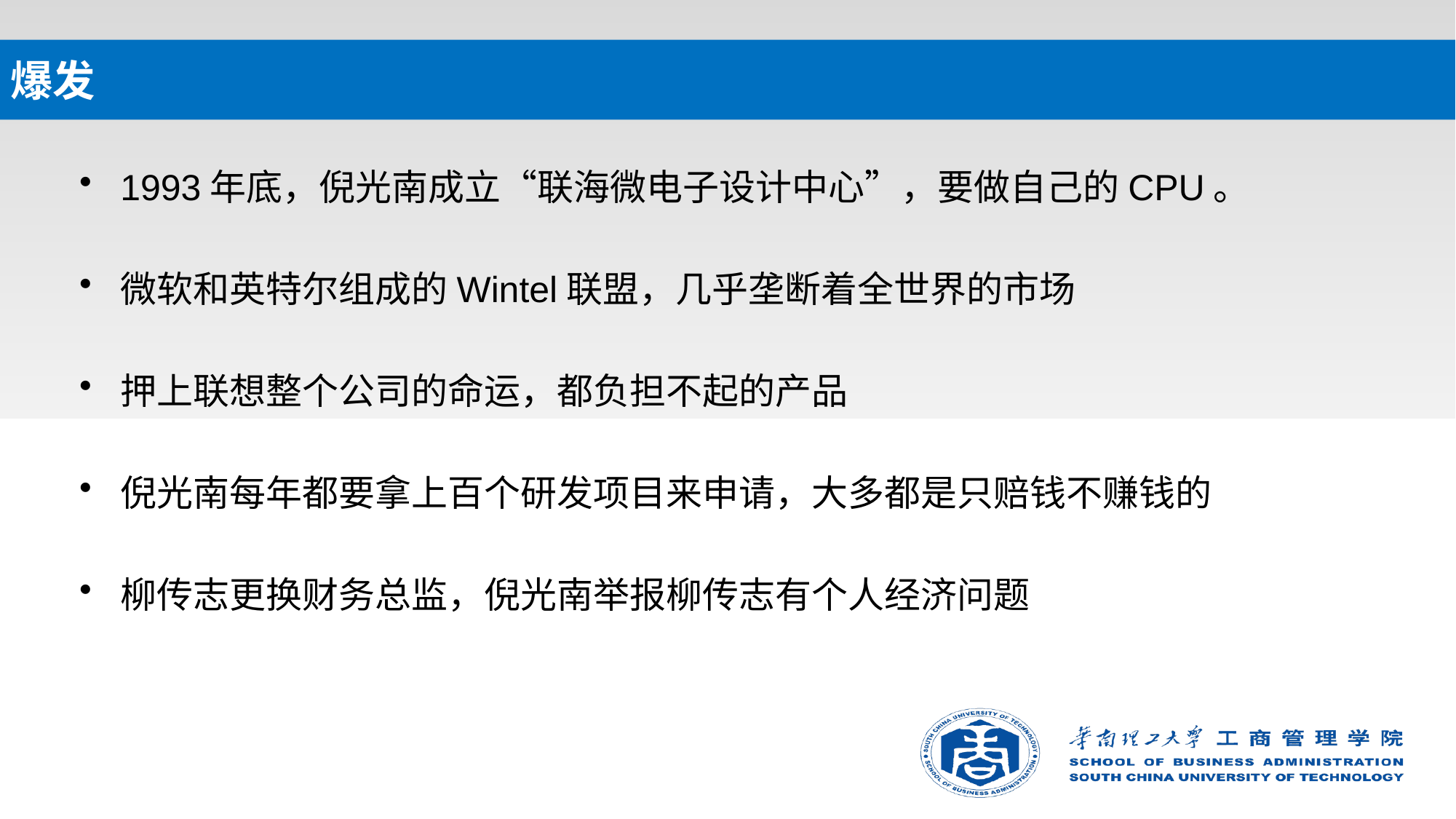

# 爆发
1993年底，倪光南成立“联海微电子设计中心”，要做自己的CPU。

微软和英特尔组成的Wintel联盟，几乎垄断着全世界的市场

押上联想整个公司的命运，都负担不起的产品

倪光南每年都要拿上百个研发项目来申请，大多都是只赔钱不赚钱的

柳传志更换财务总监，倪光南举报柳传志有个人经济问题